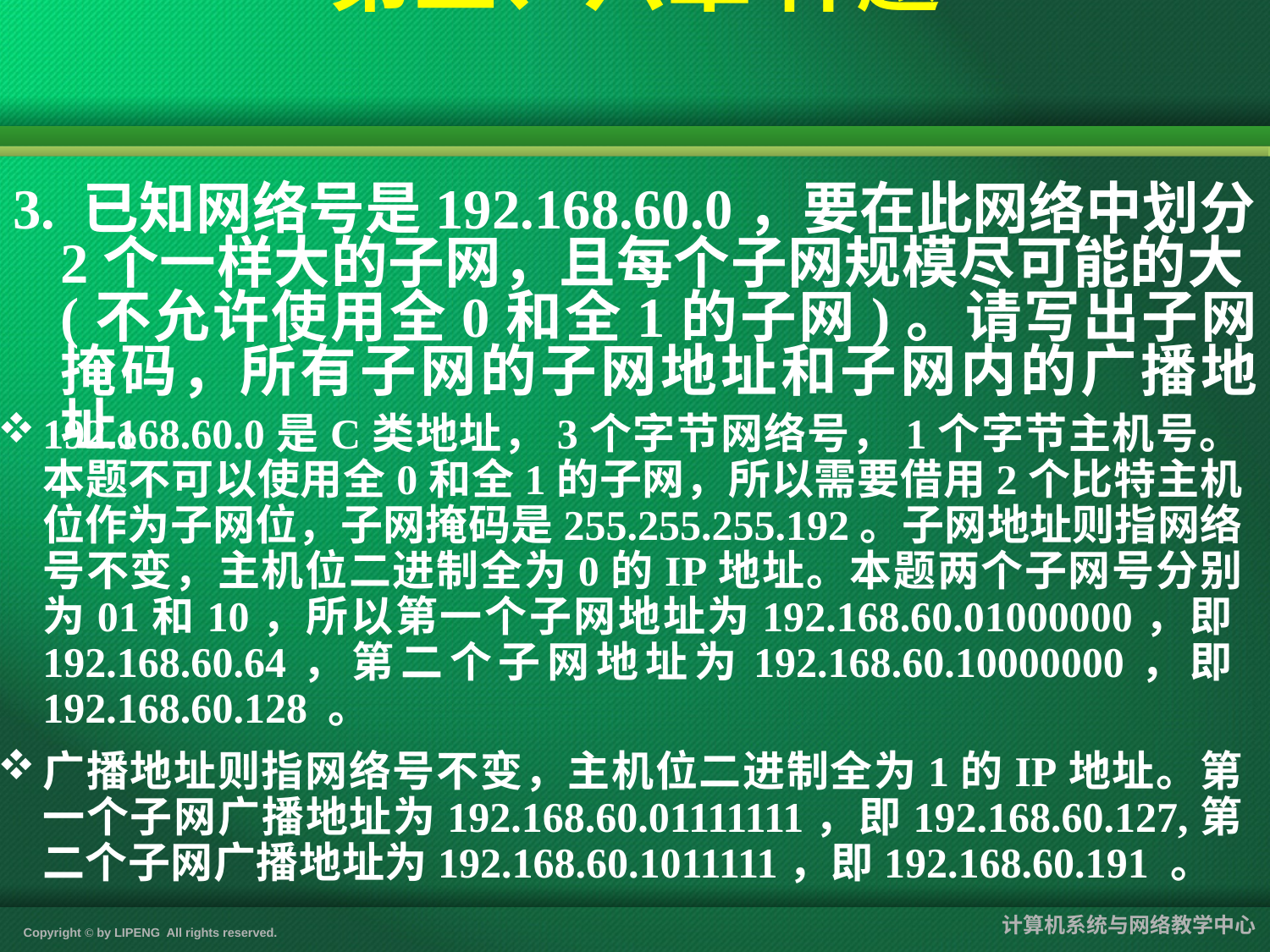

# 第五、六章 样题
3. 已知网络号是192.168.60.0，要在此网络中划分2个一样大的子网，且每个子网规模尽可能的大(不允许使用全0和全1的子网)。请写出子网掩码，所有子网的子网地址和子网内的广播地址。
192.168.60.0是C类地址，3个字节网络号，1个字节主机号。本题不可以使用全0和全1的子网，所以需要借用2个比特主机位作为子网位，子网掩码是255.255.255.192。子网地址则指网络号不变，主机位二进制全为0的IP地址。本题两个子网号分别为01和10，所以第一个子网地址为192.168.60.01000000，即192.168.60.64，第二个子网地址为192.168.60.10000000，即192.168.60.128 。
广播地址则指网络号不变，主机位二进制全为1的IP地址。第一个子网广播地址为192.168.60.01111111，即192.168.60.127,第二个子网广播地址为192.168.60.1011111，即192.168.60.191 。